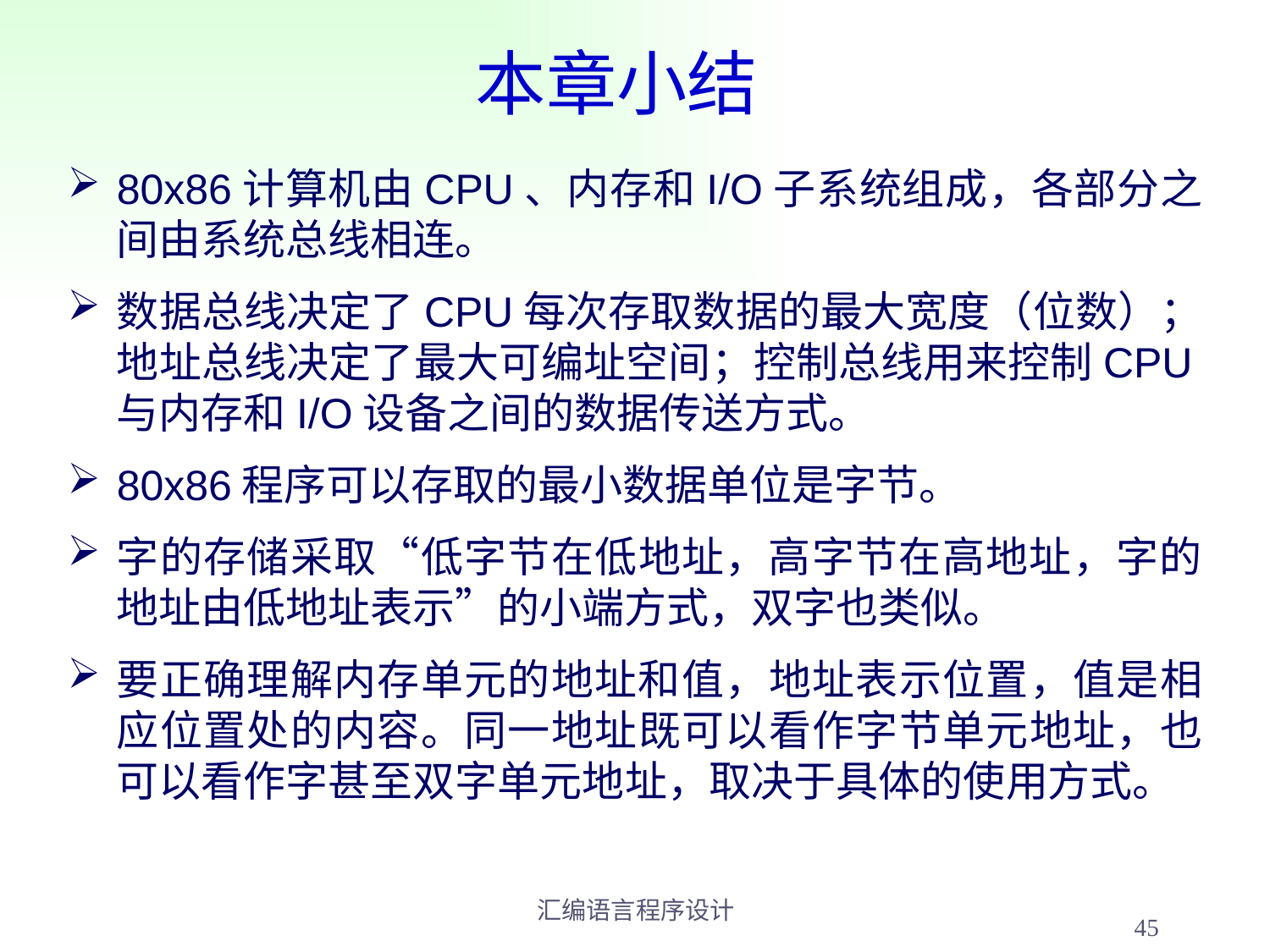

# 本章小结
80x86计算机由CPU、内存和I/O子系统组成，各部分之间由系统总线相连。
数据总线决定了CPU每次存取数据的最大宽度（位数）；地址总线决定了最大可编址空间；控制总线用来控制CPU与内存和I/O设备之间的数据传送方式。
80x86程序可以存取的最小数据单位是字节。
字的存储采取“低字节在低地址，高字节在高地址，字的地址由低地址表示”的小端方式，双字也类似。
要正确理解内存单元的地址和值，地址表示位置，值是相应位置处的内容。同一地址既可以看作字节单元地址，也可以看作字甚至双字单元地址，取决于具体的使用方式。
45
汇编语言程序设计